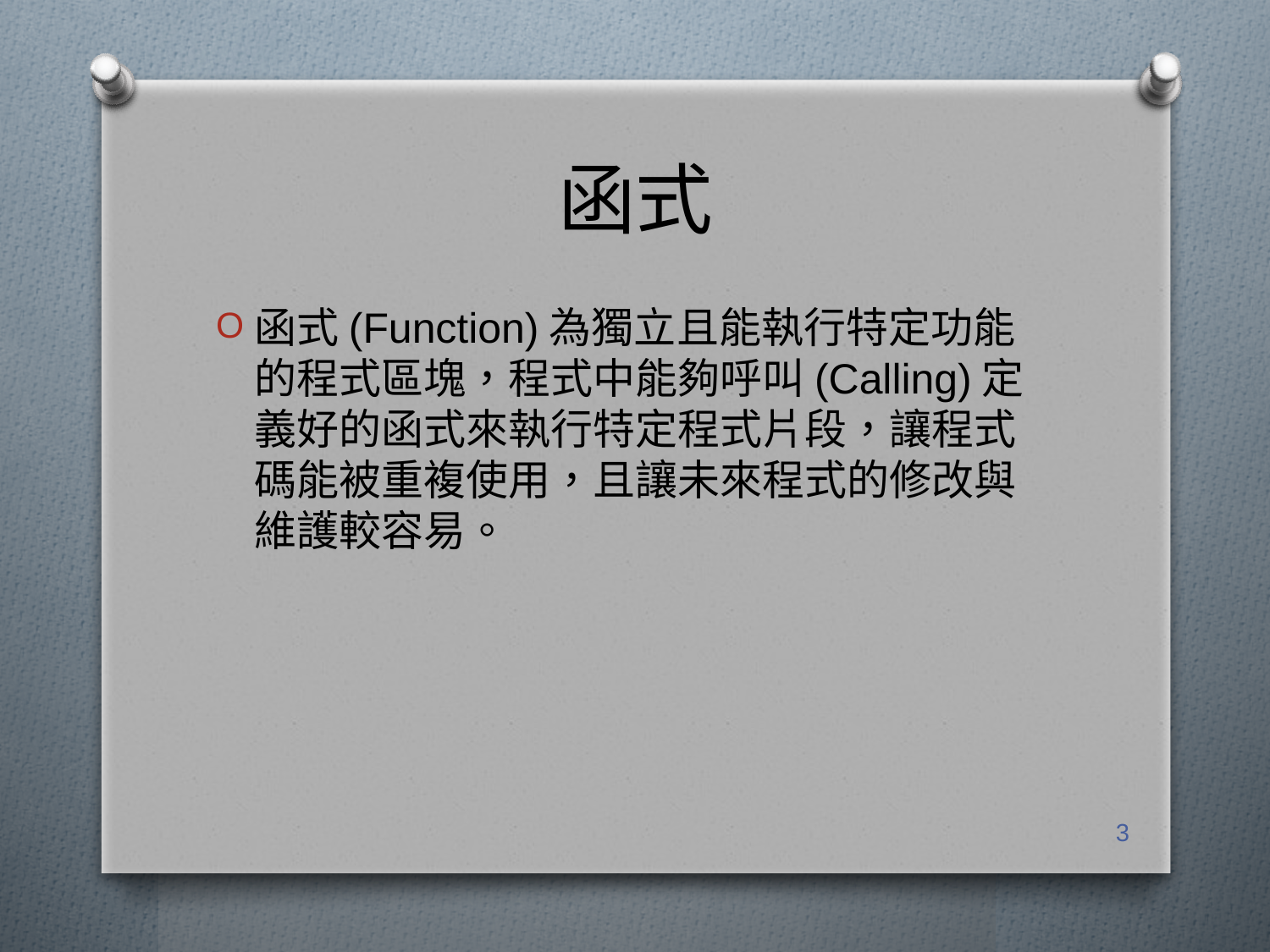

# 函式
函式(Function)為獨立且能執行特定功能的程式區塊，程式中能夠呼叫(Calling)定義好的函式來執行特定程式片段，讓程式碼能被重複使用，且讓未來程式的修改與維護較容易。
3